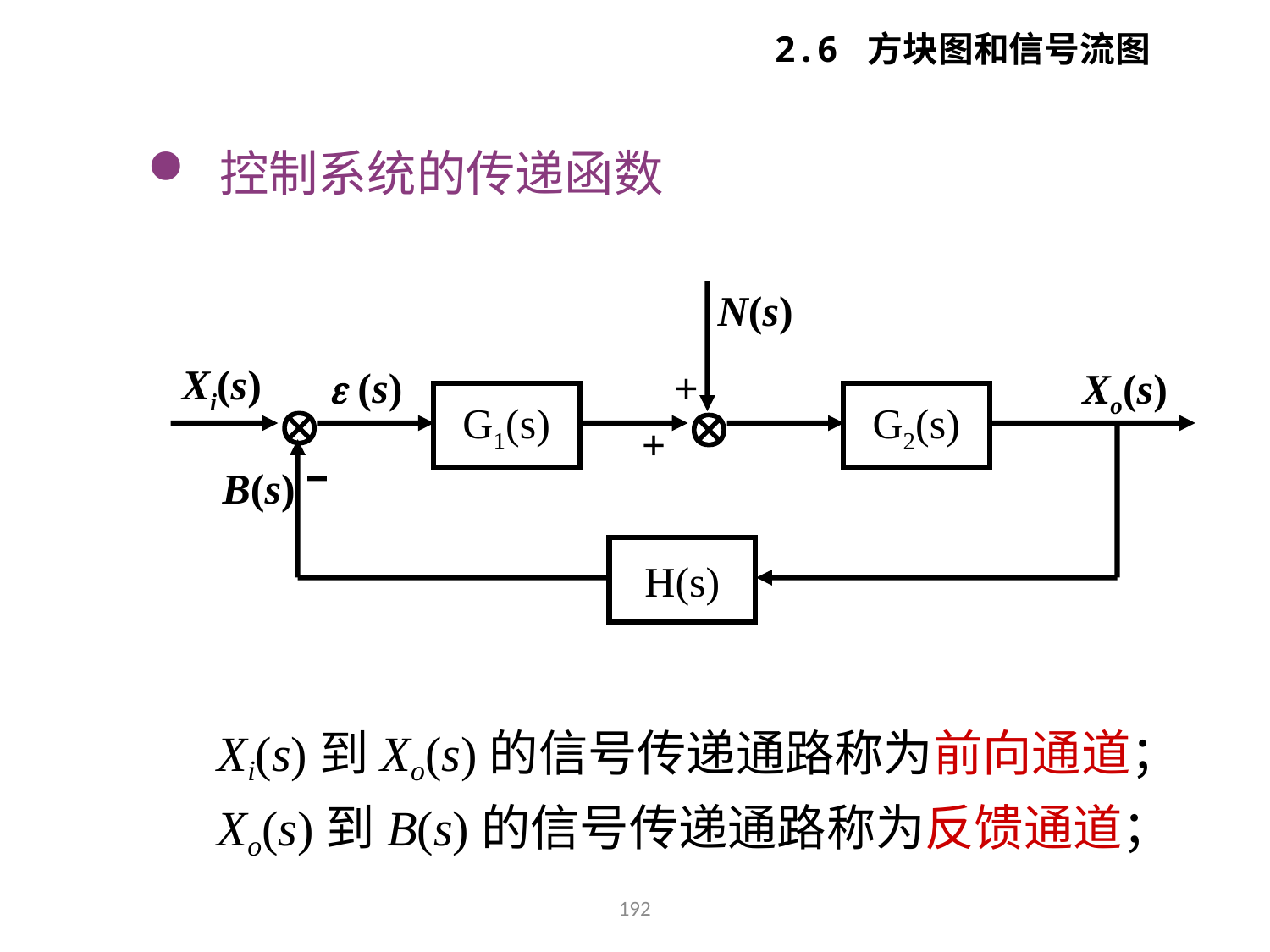

2.6 方块图和信号流图
 控制系统的传递函数
N(s)

Xi(s)
+
ε (s)
Xo(s)
⊗
G1(s)
G2(s)
⊗
+

B(s)

H(s)

Xi(s)到Xo(s)的信号传递通路称为前向通道；
Xo(s)到B(s)的信号传递通路称为反馈通道；
192